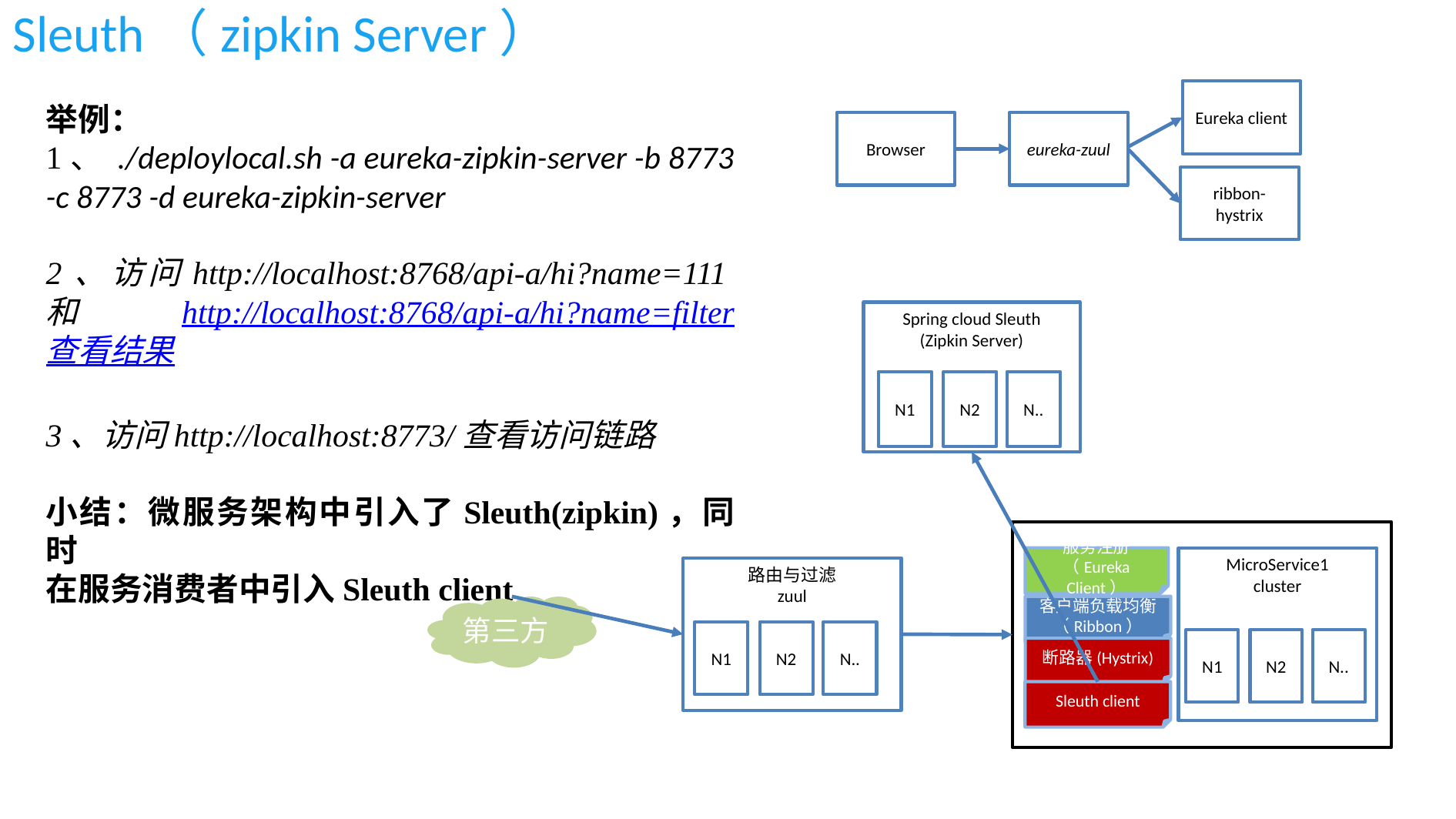

# Sleuth（zipkin Server）
Eureka client
举例：
1、 ./deploylocal.sh -a eureka-zipkin-server -b 8773 -c 8773 -d eureka-zipkin-server

2、访问http://localhost:8768/api-a/hi?name=111和http://localhost:8768/api-a/hi?name=filter查看结果

3、访问http://localhost:8773/查看访问链路

小结：微服务架构中引入了Sleuth(zipkin)，同时
在服务消费者中引入Sleuth client
Browser
eureka-zuul
ribbon-hystrix
Spring cloud Sleuth
(Zipkin Server)
N1
N2
N..

服务注册（Eureka Client）
MicroService1
cluster
N1
N2
N..
客户端负载均衡（Ribbon）
断路器(Hystrix)
路由与过滤
zuul
N1
N2
N..
第三方
Sleuth client